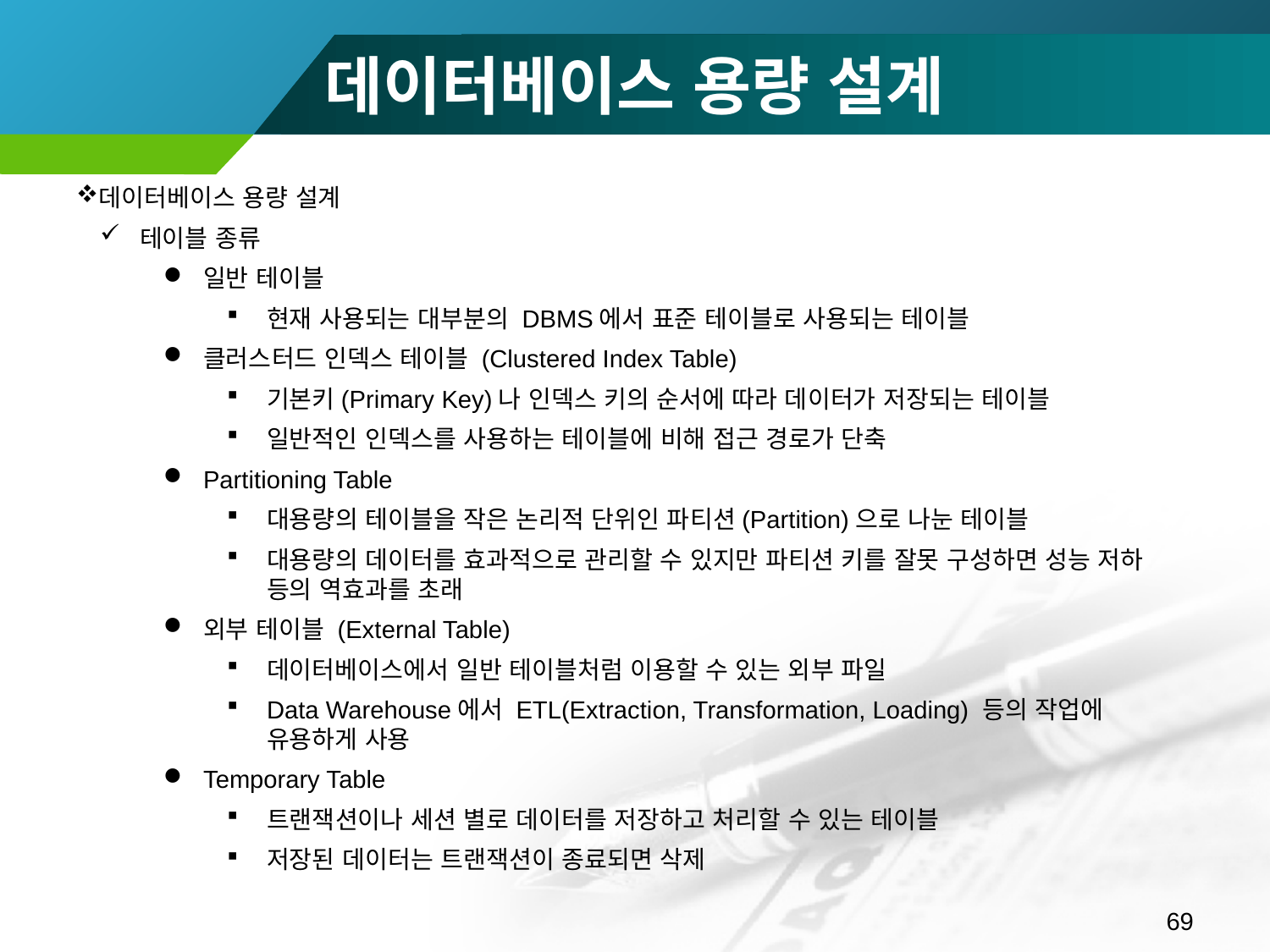

# 데이터베이스 용량 설계
데이터베이스 용량 설계
테이블 종류
일반 테이블
현재 사용되는 대부분의 DBMS에서 표준 테이블로 사용되는 테이블
클러스터드 인덱스 테이블 (Clustered Index Table)
기본키(Primary Key)나 인덱스 키의 순서에 따라 데이터가 저장되는 테이블
일반적인 인덱스를 사용하는 테이블에 비해 접근 경로가 단축
Partitioning Table
대용량의 테이블을 작은 논리적 단위인 파티션(Partition)으로 나눈 테이블
대용량의 데이터를 효과적으로 관리할 수 있지만 파티션 키를 잘못 구성하면 성능 저하 등의 역효과를 초래
외부 테이블 (External Table)
데이터베이스에서 일반 테이블처럼 이용할 수 있는 외부 파일
Data Warehouse에서 ETL(Extraction, Transformation, Loading) 등의 작업에 유용하게 사용
Temporary Table
트랜잭션이나 세션 별로 데이터를 저장하고 처리할 수 있는 테이블
저장된 데이터는 트랜잭션이 종료되면 삭제
69